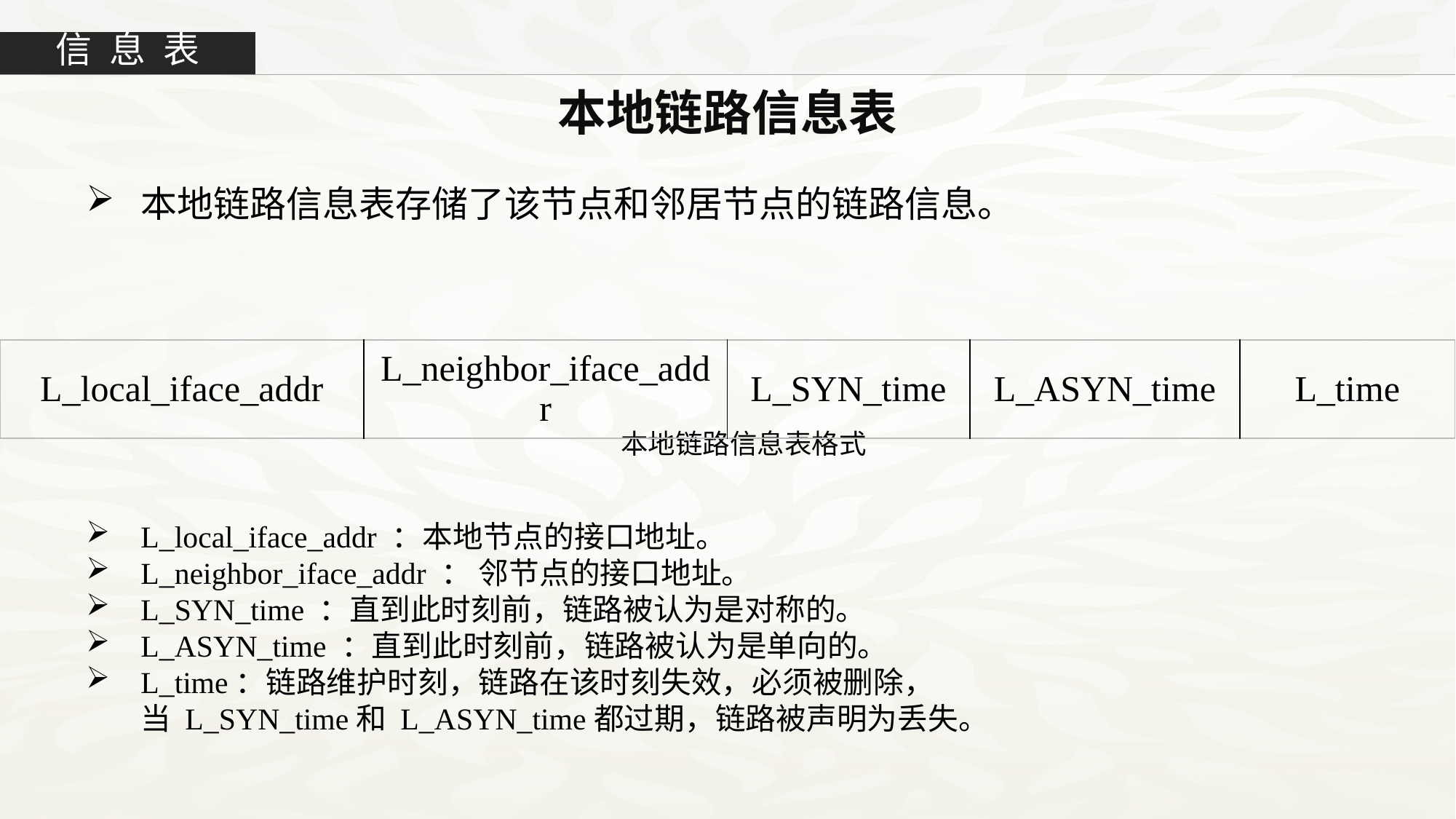

信 息 表
本地链路信息表
本地链路信息表存储了该节点和邻居节点的链路信息。
| L\_local\_iface\_addr | L\_neighbor\_iface\_addr | L\_SYN\_time | L\_ASYN\_time | L\_time |
| --- | --- | --- | --- | --- |
本地链路信息表格式
L_local_iface_addr ：本地节点的接口地址。
L_neighbor_iface_addr ： 邻节点的接口地址。
L_SYN_time ：直到此时刻前，链路被认为是对称的。
L_ASYN_time ：直到此时刻前，链路被认为是单向的。
L_time：链路维护时刻，链路在该时刻失效，必须被删除，
当 L_SYN_time和 L_ASYN_time都过期，链路被声明为丢失。